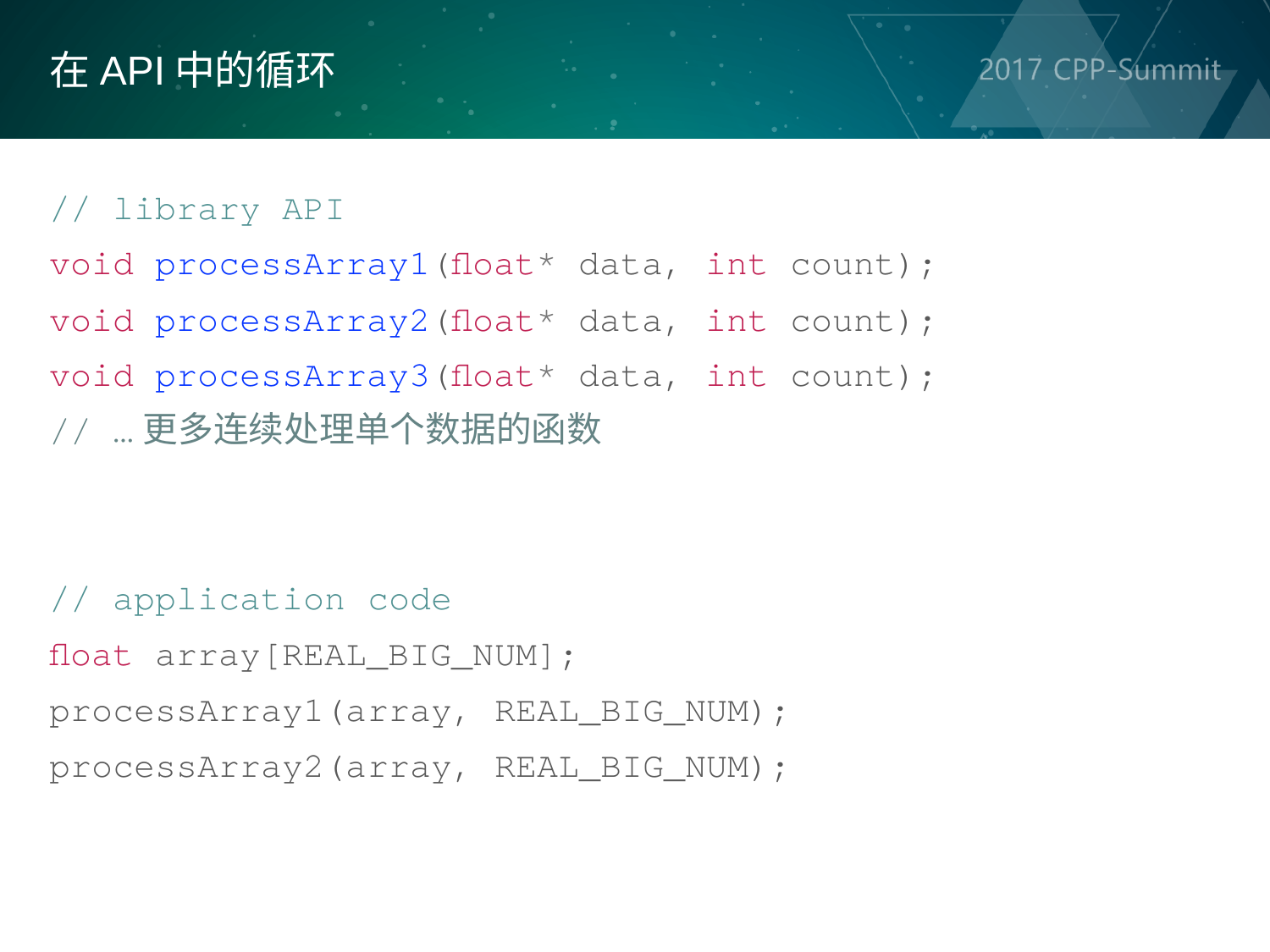

在API中的循环
// library API
void processArray1(float* data, int count);
void processArray2(float* data, int count);
void processArray3(float* data, int count);
// …更多连续处理单个数据的函数

// application code
float array[REAL_BIG_NUM];
processArray1(array, REAL_BIG_NUM);
processArray2(array, REAL_BIG_NUM);